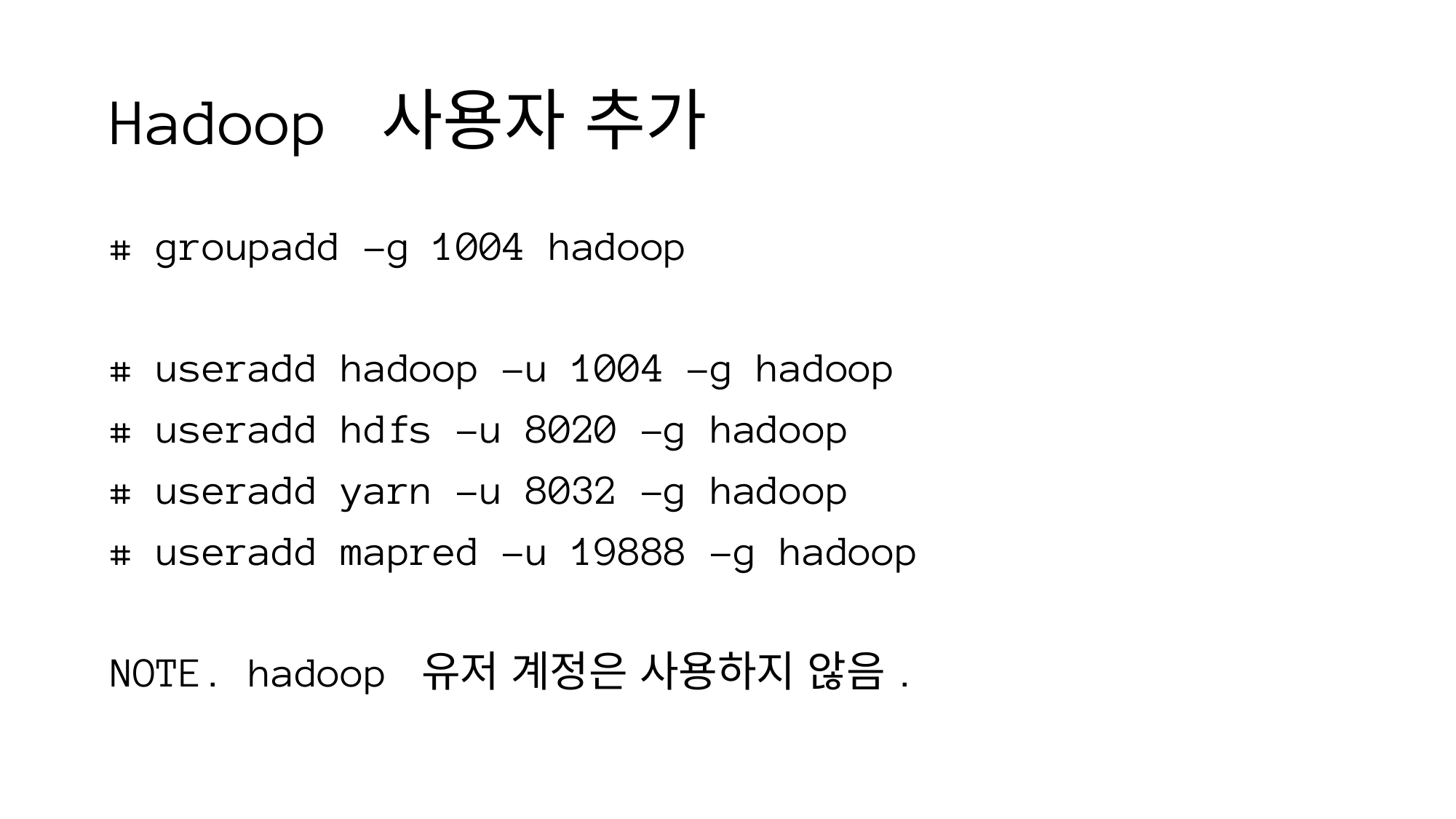

# Hadoop 사용자 추가
# groupadd -g 1004 hadoop

# useradd hadoop -u 1004 -g hadoop
# useradd hdfs -u 8020 -g hadoop
# useradd yarn -u 8032 -g hadoop
# useradd mapred -u 19888 -g hadoop

NOTE. hadoop 유저 계정은 사용하지 않음.